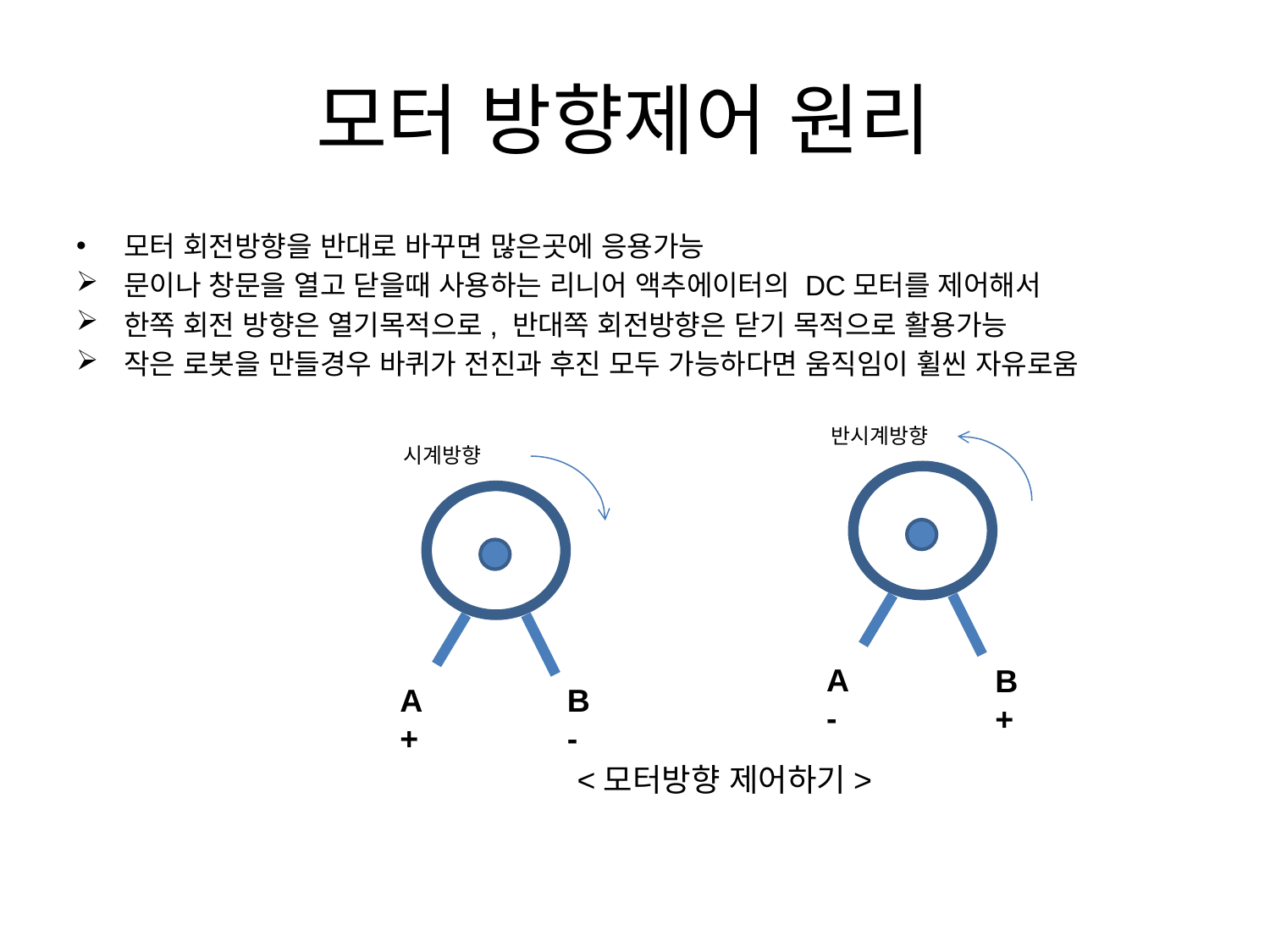

# 모터 방향제어 원리
모터 회전방향을 반대로 바꾸면 많은곳에 응용가능
문이나 창문을 열고 닫을때 사용하는 리니어 액추에이터의 DC모터를 제어해서
한쪽 회전 방향은 열기목적으로, 반대쪽 회전방향은 닫기 목적으로 활용가능
작은 로봇을 만들경우 바퀴가 전진과 후진 모두 가능하다면 움직임이 휠씬 자유로움

반시계방향
시계방향

A
-
B
+
A
+
B
-
<모터방향 제어하기>